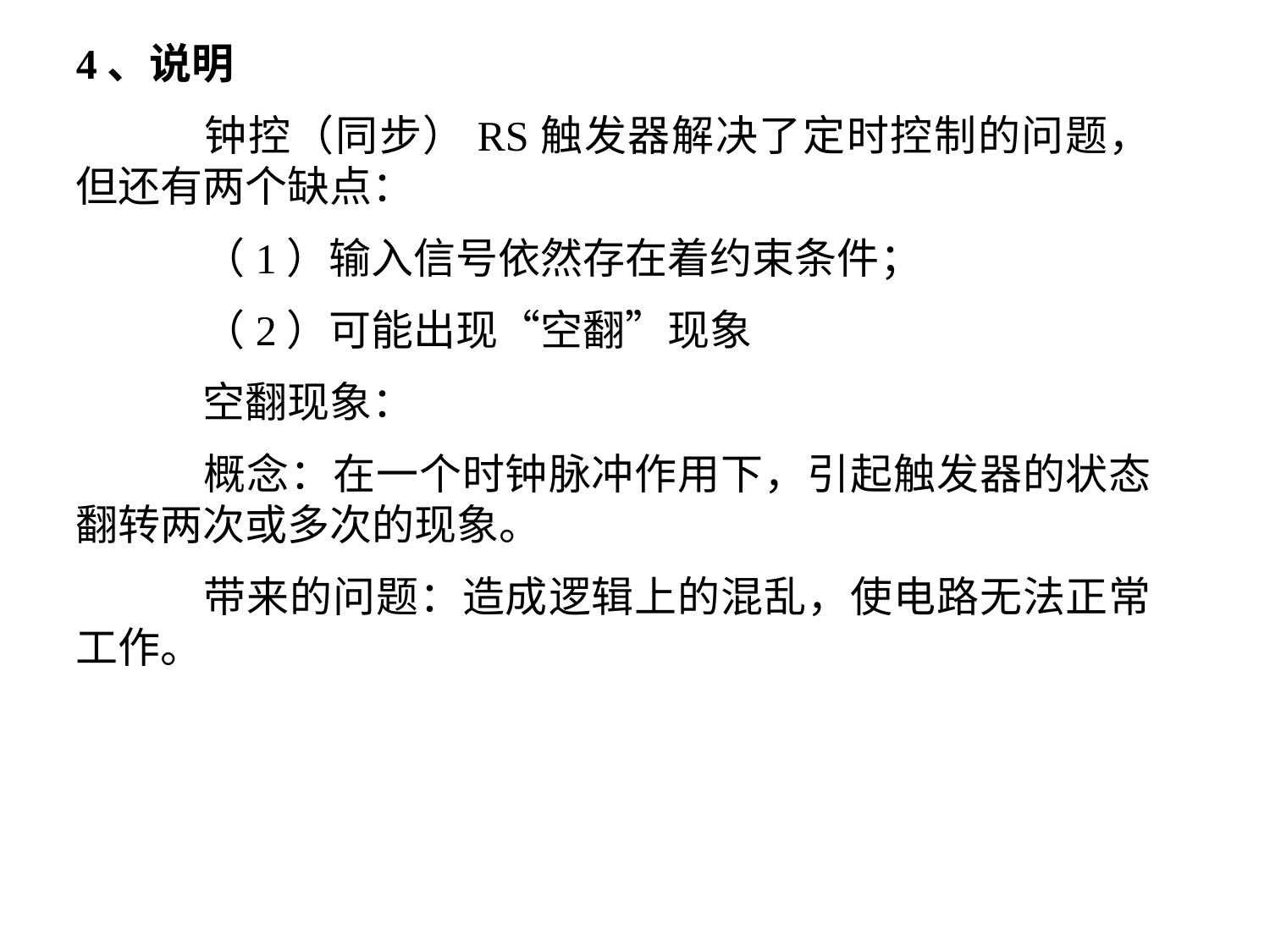

4、说明
	钟控（同步）RS触发器解决了定时控制的问题，但还有两个缺点：
	（1）输入信号依然存在着约束条件；
	（2）可能出现“空翻”现象
	空翻现象：
	概念：在一个时钟脉冲作用下，引起触发器的状态翻转两次或多次的现象。
	带来的问题：造成逻辑上的混乱，使电路无法正常工作。